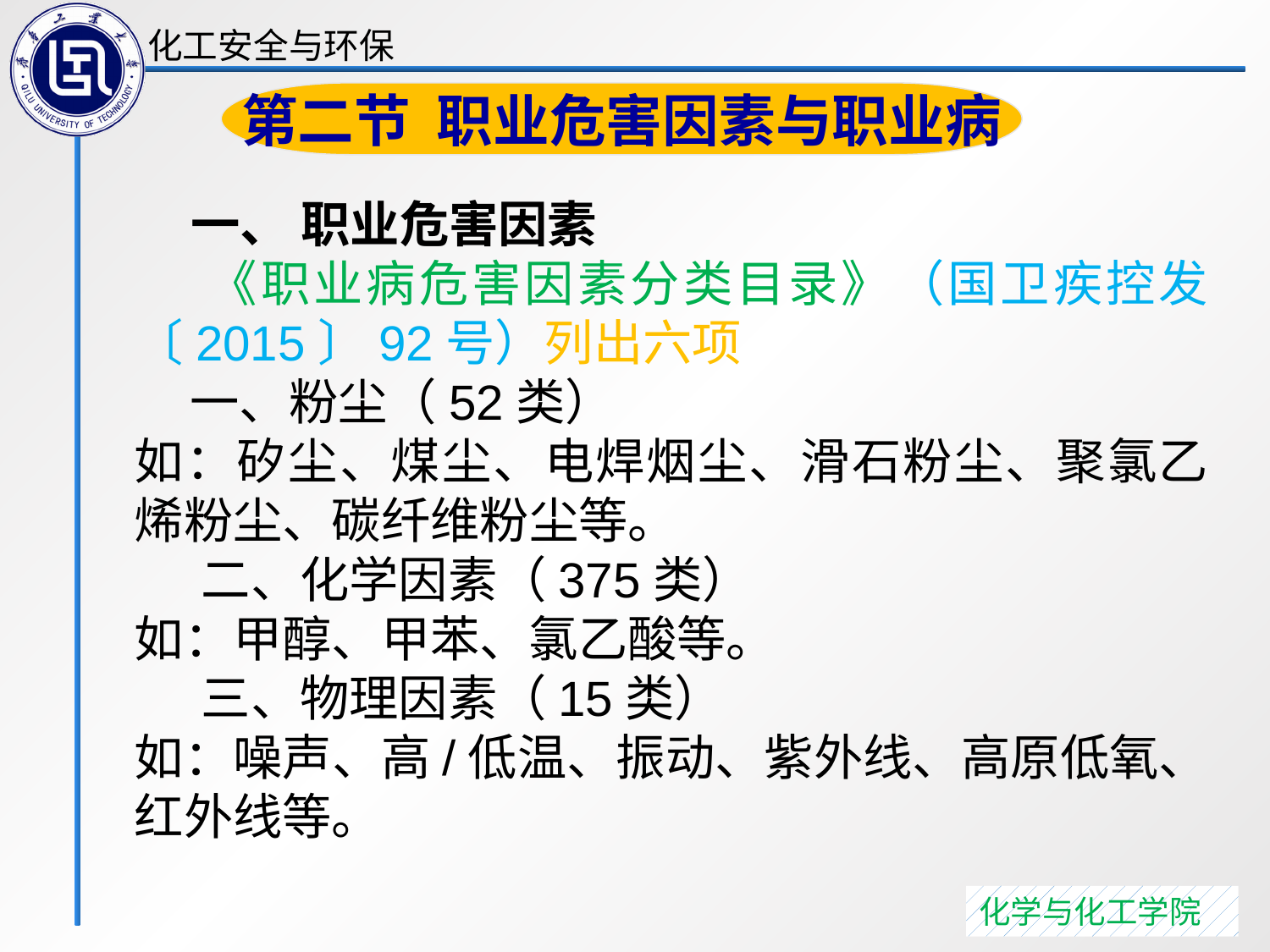

第二节  职业危害因素与职业病
    一、 职业危害因素
    《职业病危害因素分类目录》（国卫疾控发〔2015〕92号）列出六项
    一、粉尘（52类）
如：矽尘、煤尘、电焊烟尘、滑石粉尘、聚氯乙烯粉尘、碳纤维粉尘等。
     二、化学因素（375类）
如：甲醇、甲苯、氯乙酸等。
     三、物理因素（15类）
如：噪声、高/低温、振动、紫外线、高原低氧、红外线等。